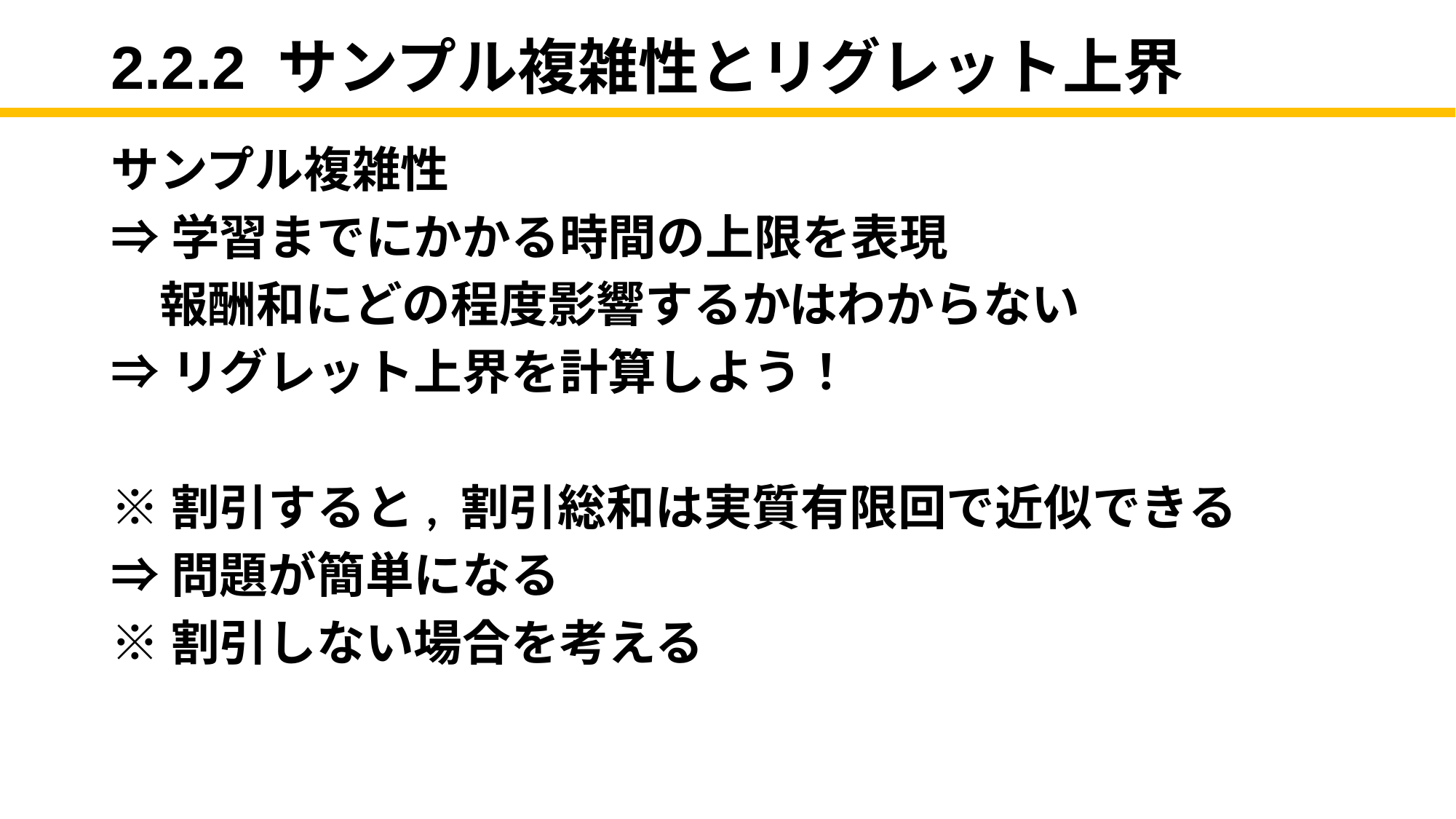

# 2.2.2 サンプル複雑性とリグレット上界
サンプル複雑性
⇒学習までにかかる時間の上限を表現
　報酬和にどの程度影響するかはわからない
⇒リグレット上界を計算しよう！

※割引すると, 割引総和は実質有限回で近似できる
⇒問題が簡単になる
※割引しない場合を考える